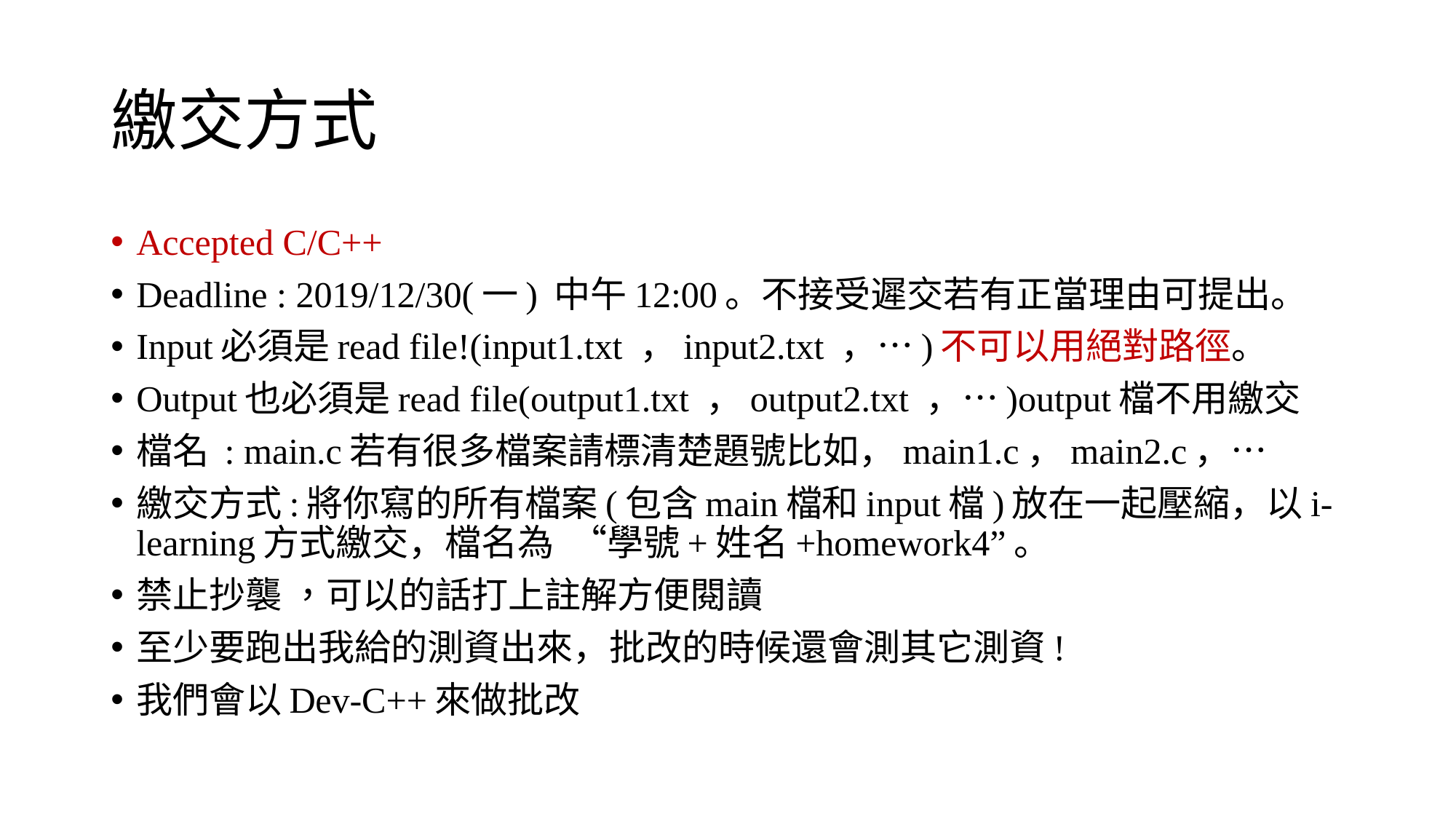

# 繳交方式
Accepted C/C++
Deadline : 2019/12/30(一) 中午12:00。不接受遲交若有正當理由可提出。
Input必須是read file!(input1.txt ，input2.txt ，…)不可以用絕對路徑。
Output也必須是read file(output1.txt ，output2.txt ，…)output檔不用繳交
檔名 : main.c若有很多檔案請標清楚題號比如，main1.c，main2.c，…
繳交方式:將你寫的所有檔案(包含main檔和input檔)放在一起壓縮，以i-learning方式繳交，檔名為  “學號+姓名+homework4”。
禁止抄襲 ，可以的話打上註解方便閱讀
至少要跑出我給的測資出來，批改的時候還會測其它測資!
我們會以Dev-C++來做批改